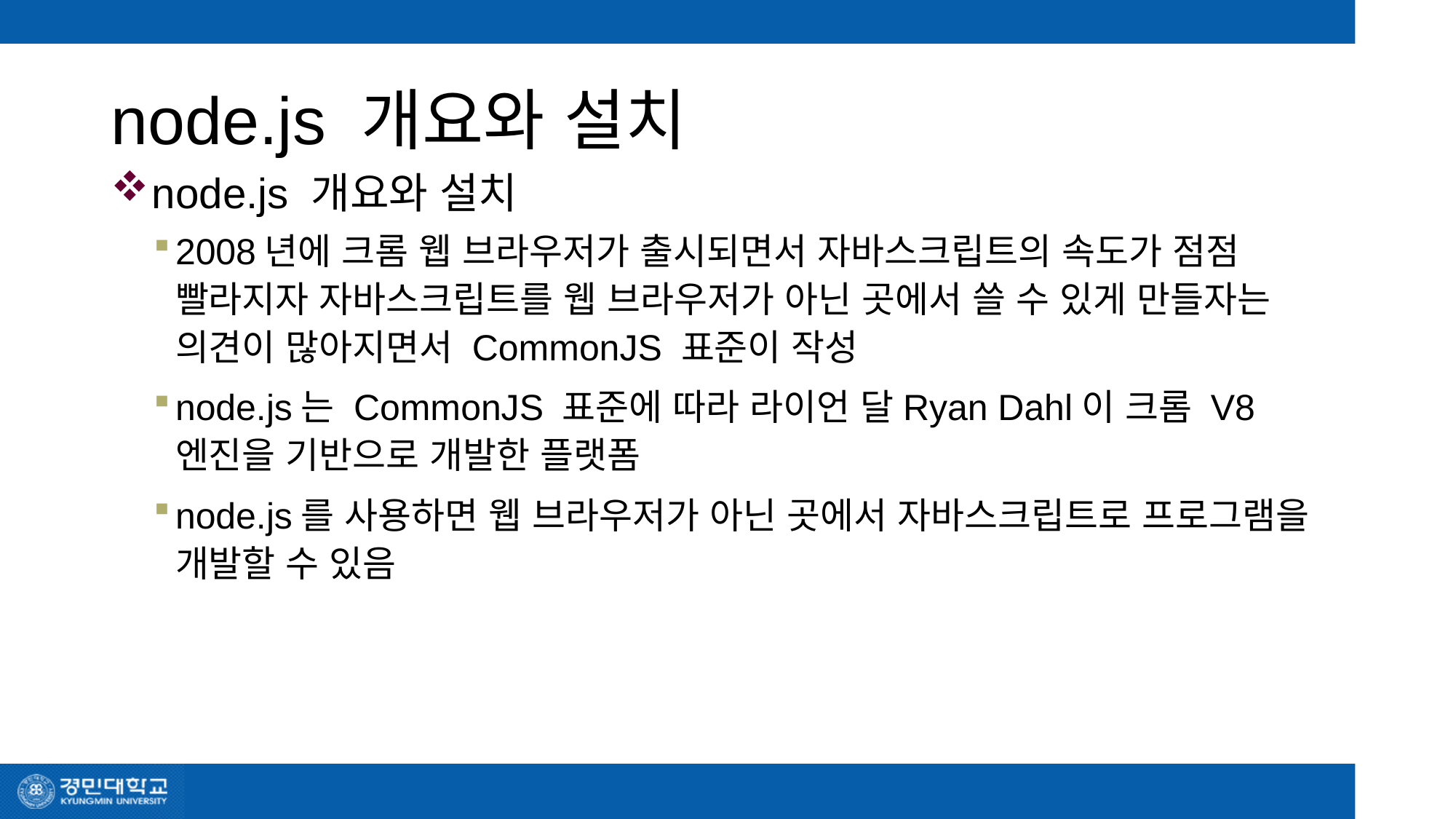

# node.js 개요와 설치
node.js 개요와 설치
2008년에 크롬 웹 브라우저가 출시되면서 자바스크립트의 속도가 점점 빨라지자 자바스크립트를 웹 브라우저가 아닌 곳에서 쓸 수 있게 만들자는 의견이 많아지면서 CommonJS 표준이 작성
node.js는 CommonJS 표준에 따라 라이언 달Ryan Dahl이 크롬 V8 엔진을 기반으로 개발한 플랫폼
node.js를 사용하면 웹 브라우저가 아닌 곳에서 자바스크립트로 프로그램을 개발할 수 있음